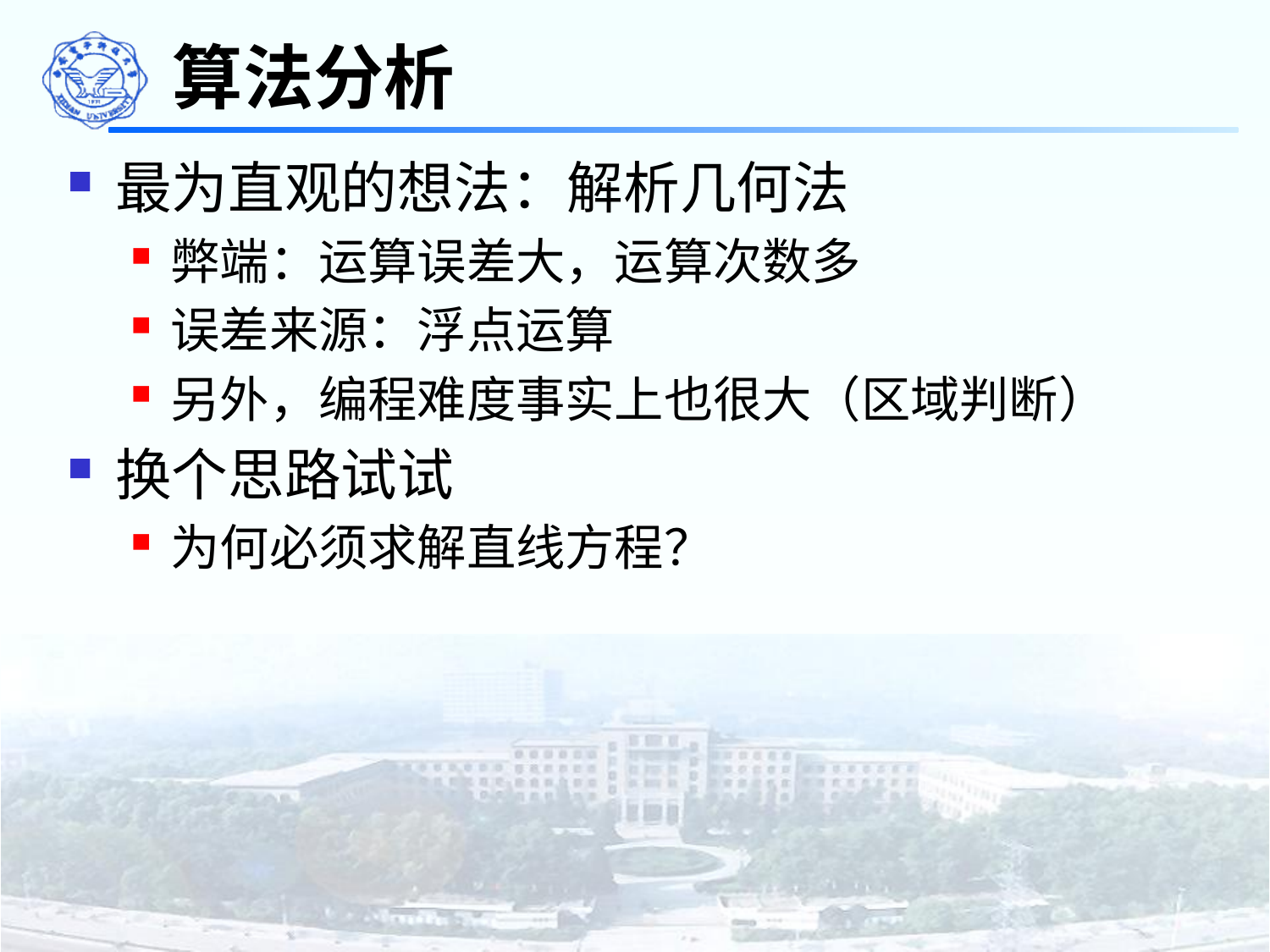

# 算法分析
最为直观的想法：解析几何法
弊端：运算误差大，运算次数多
误差来源：浮点运算
另外，编程难度事实上也很大（区域判断）
换个思路试试
为何必须求解直线方程？